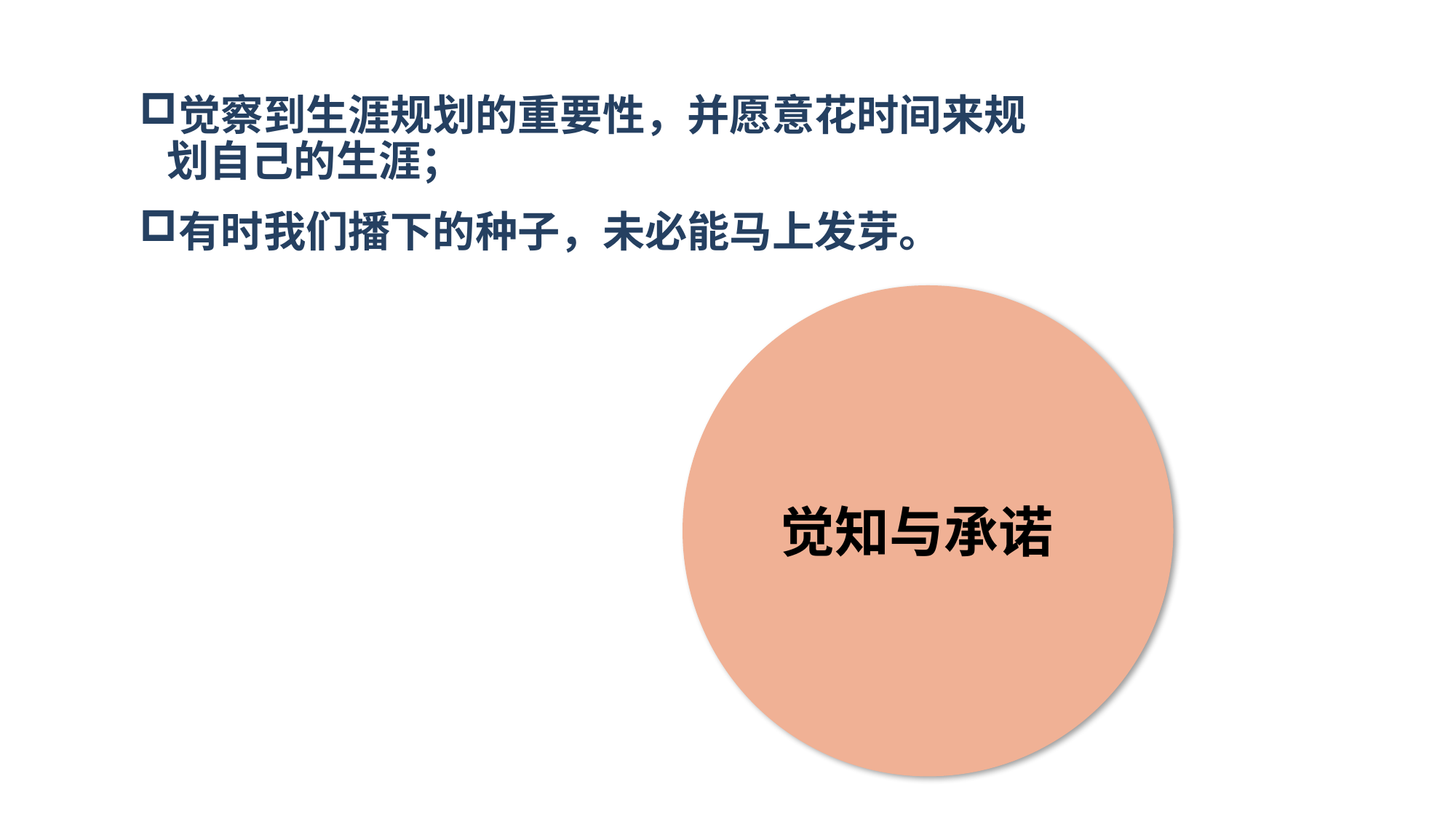

觉察到生涯规划的重要性，并愿意花时间来规划自己的生涯；
有时我们播下的种子，未必能马上发芽。

觉知与承诺